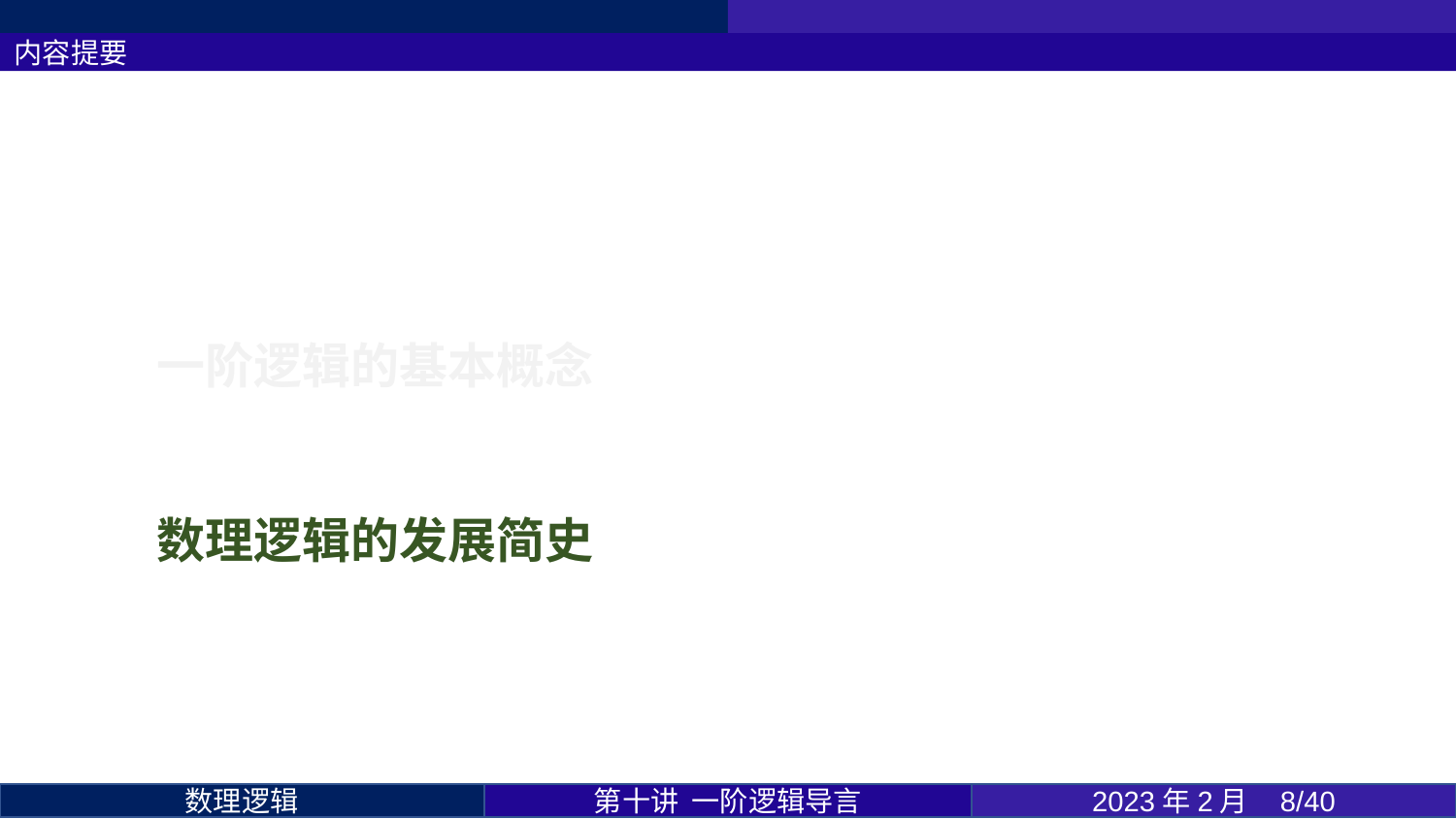

内容提要
一阶逻辑的基本概念
数理逻辑的发展简史
第十讲  一阶逻辑导言
2023年2月    8/40
数理逻辑